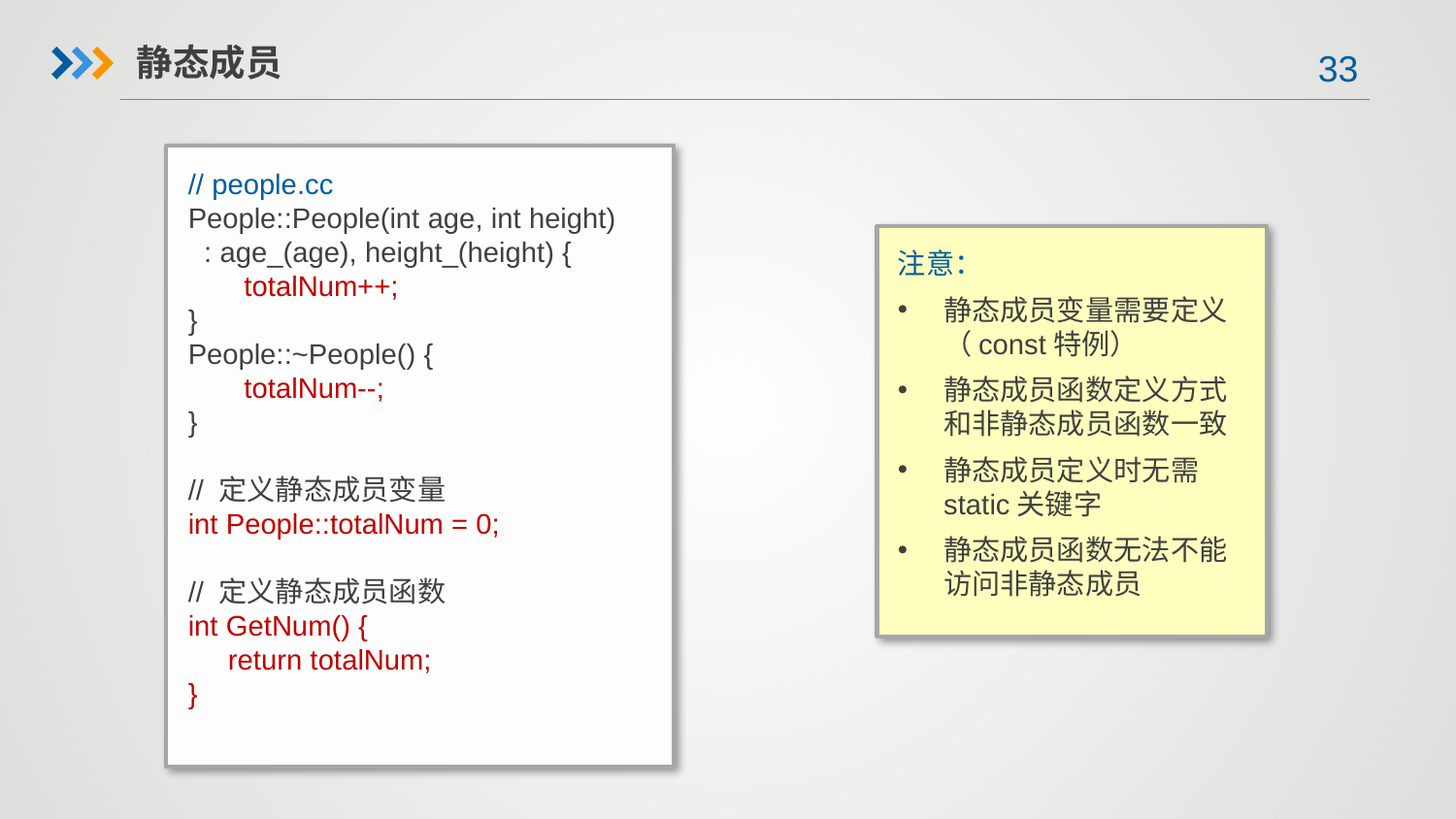

静态成员

// people.cc
People::People(int age, int height)
  : age_(age), height_(height) {
       totalNum++;
}
People::~People() {
       totalNum--;
}

// 定义静态成员变量
int People::totalNum = 0;

// 定义静态成员函数
int GetNum() {
     return totalNum;
}

注意：
静态成员变量需要定义（const特例）
静态成员函数定义方式和非静态成员函数一致
静态成员定义时无需static关键字
静态成员函数无法不能访问非静态成员